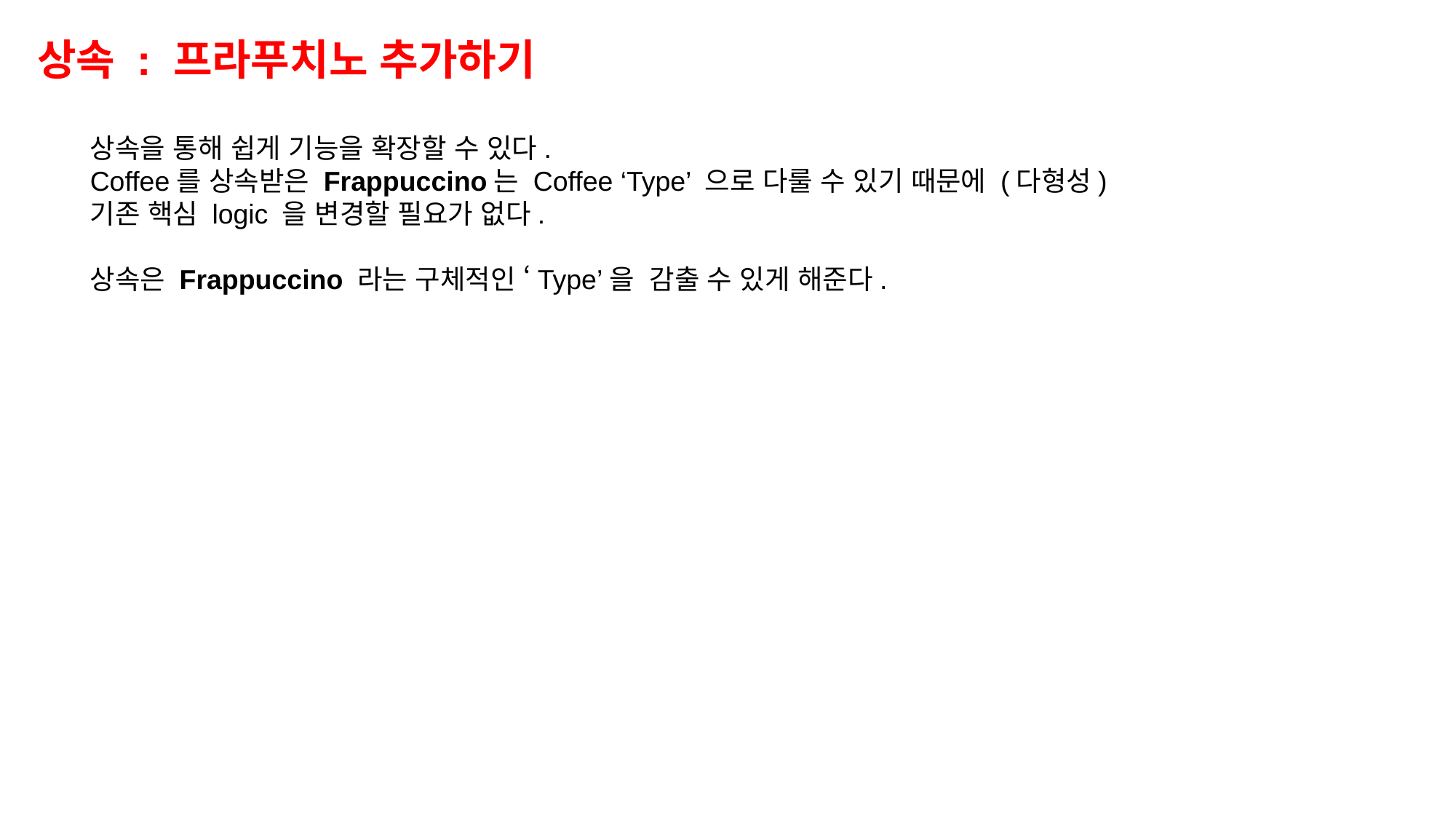

상속 : 프라푸치노 추가하기
상속을 통해 쉽게 기능을 확장할 수 있다.
Coffee를 상속받은 Frappuccino는 Coffee ‘Type’ 으로 다룰 수 있기 때문에 (다형성)
기존 핵심 logic 을 변경할 필요가 없다.

상속은 Frappuccino 라는 구체적인 ‘Type’을  감출 수 있게 해준다.